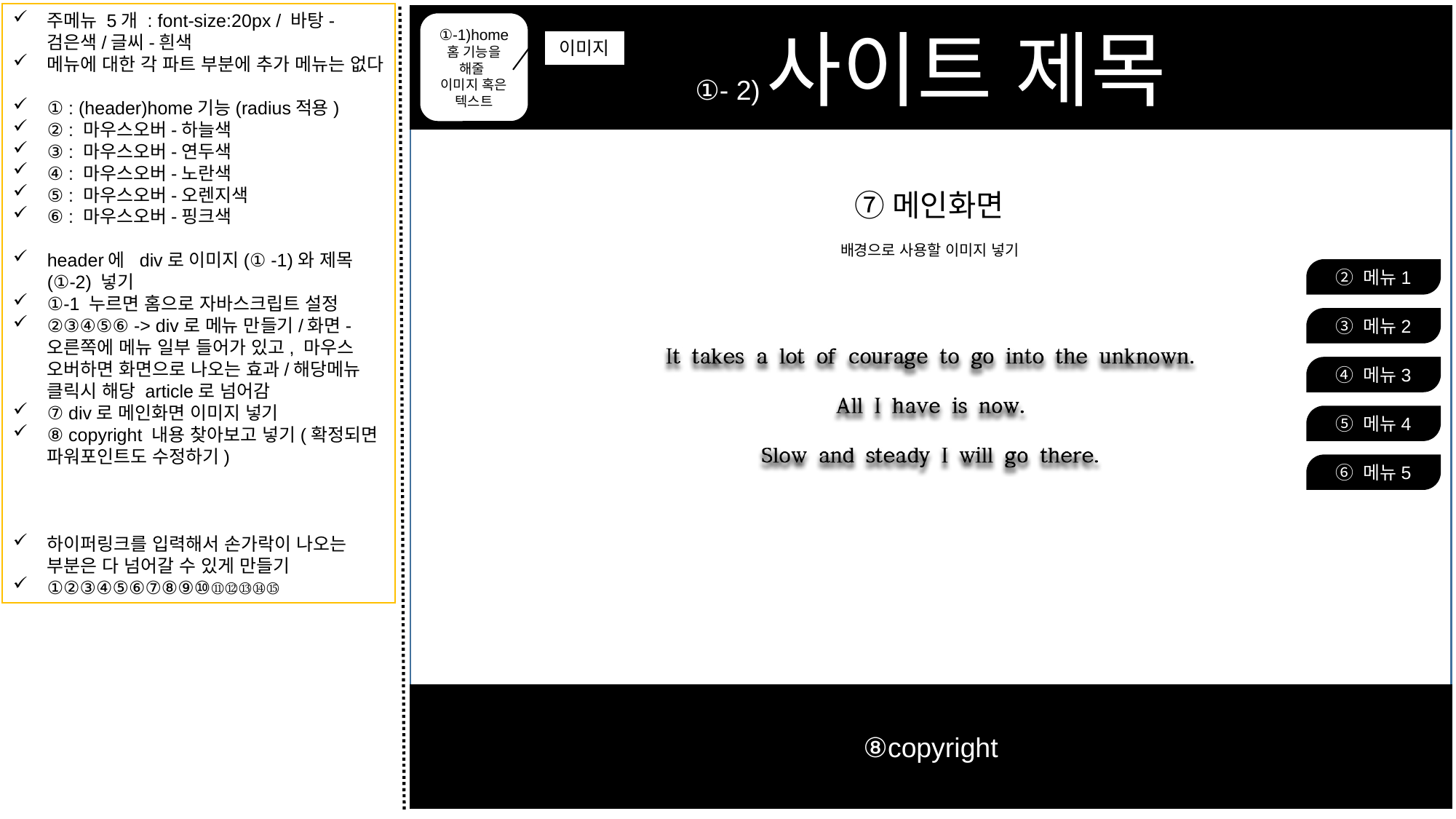

주메뉴 5개 : font-size:20px / 바탕-검은색/글씨-흰색
메뉴에 대한 각 파트 부분에 추가 메뉴는 없다

① : (header)home기능(radius적용)
② : 마우스오버-하늘색
③ : 마우스오버-연두색
④ : 마우스오버-노란색
⑤ : 마우스오버-오렌지색
⑥ : 마우스오버-핑크색

header에  div로 이미지(① -1)와 제목(①-2) 넣기
①-1 누르면 홈으로 자바스크립트 설정
②③④⑤⑥ -> div로 메뉴 만들기/화면-오른쪽에 메뉴 일부 들어가 있고, 마우스 오버하면 화면으로 나오는 효과/해당메뉴 클릭시 해당 article로 넘어감
⑦ div로 메인화면 이미지 넣기
⑧ copyright 내용 찾아보고 넣기(확정되면 파워포인트도 수정하기)

하이퍼링크를 입력해서 손가락이 나오는 부분은 다 넘어갈 수 있게 만들기
①②③④⑤⑥⑦⑧⑨⑩⑪⑫⑬⑭⑮
①- 2)사이트 제목
①-1)home
홈 기능을 해줄
이미지 혹은 텍스트
이미지

⑦메인화면

배경으로 사용할 이미지 넣기
② 메뉴1
③ 메뉴2
④ 메뉴3
⑤ 메뉴4
⑥ 메뉴5
⑧copyright